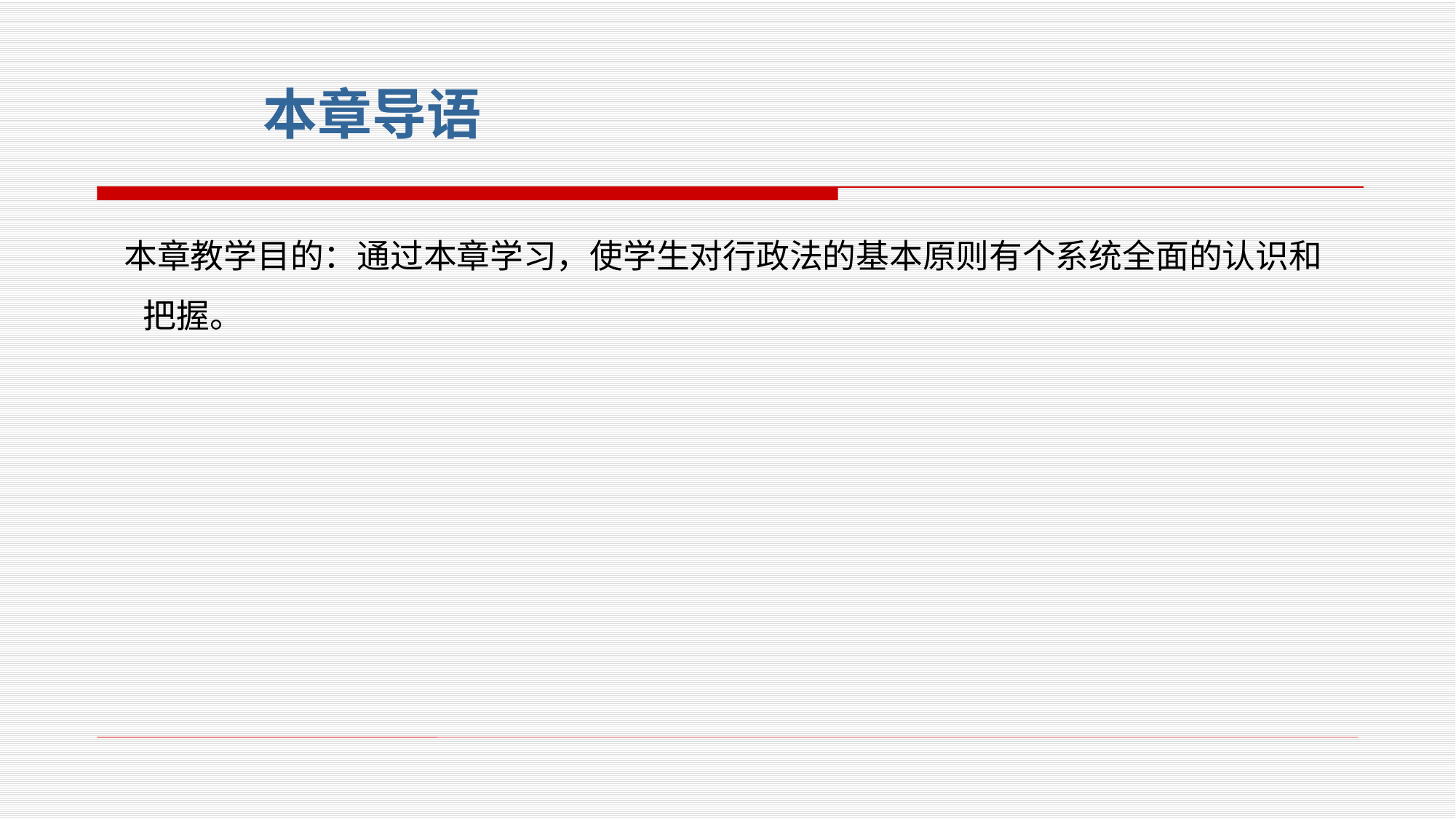

本章导语
  本章教学目的：通过本章学习，使学生对行政法的基本原则有个系统全面的认识和把握。